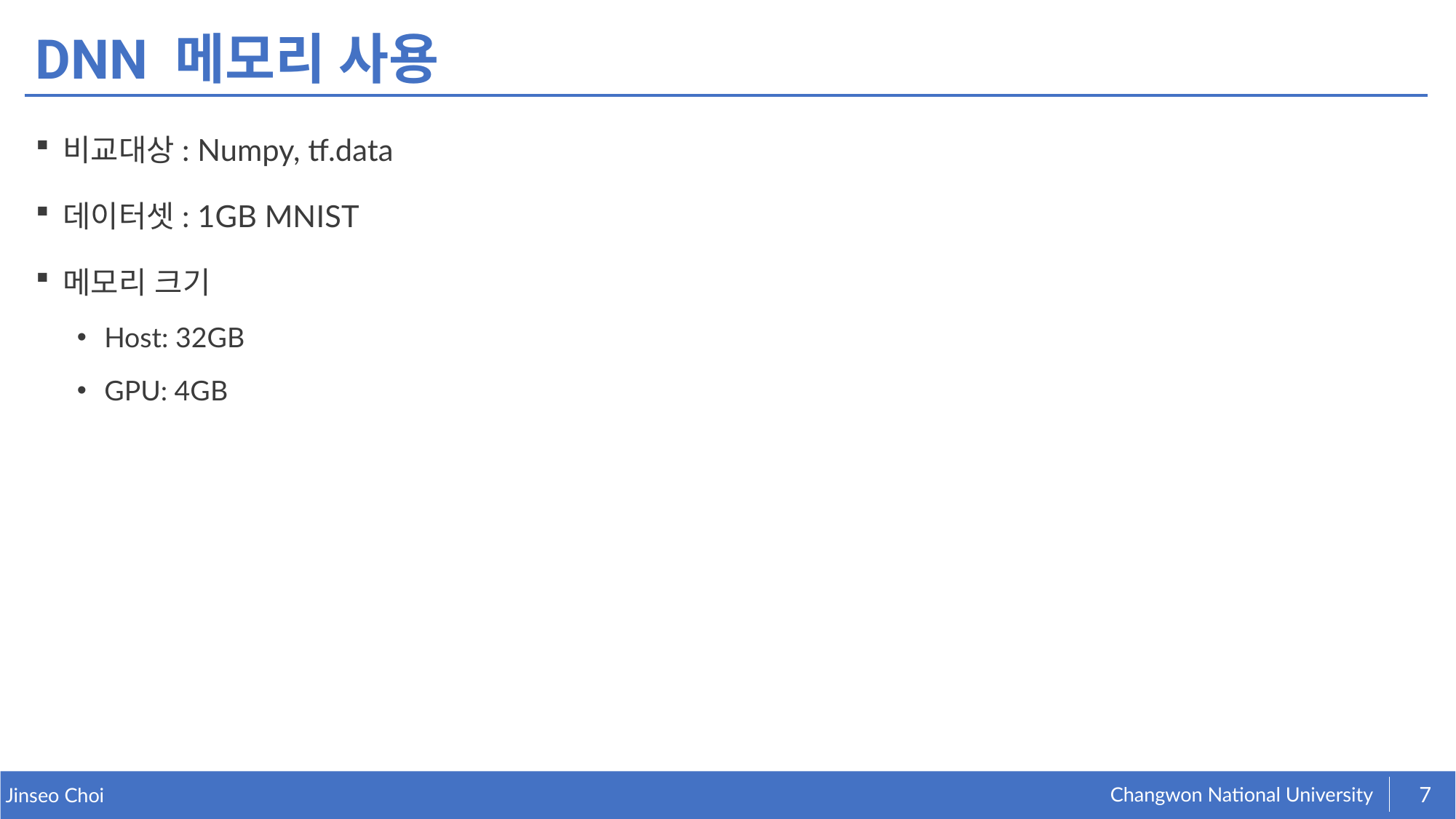

# DNN 메모리 사용
비교대상: Numpy, tf.data
데이터셋: 1GB MNIST
메모리 크기
Host: 32GB
GPU: 4GB
7